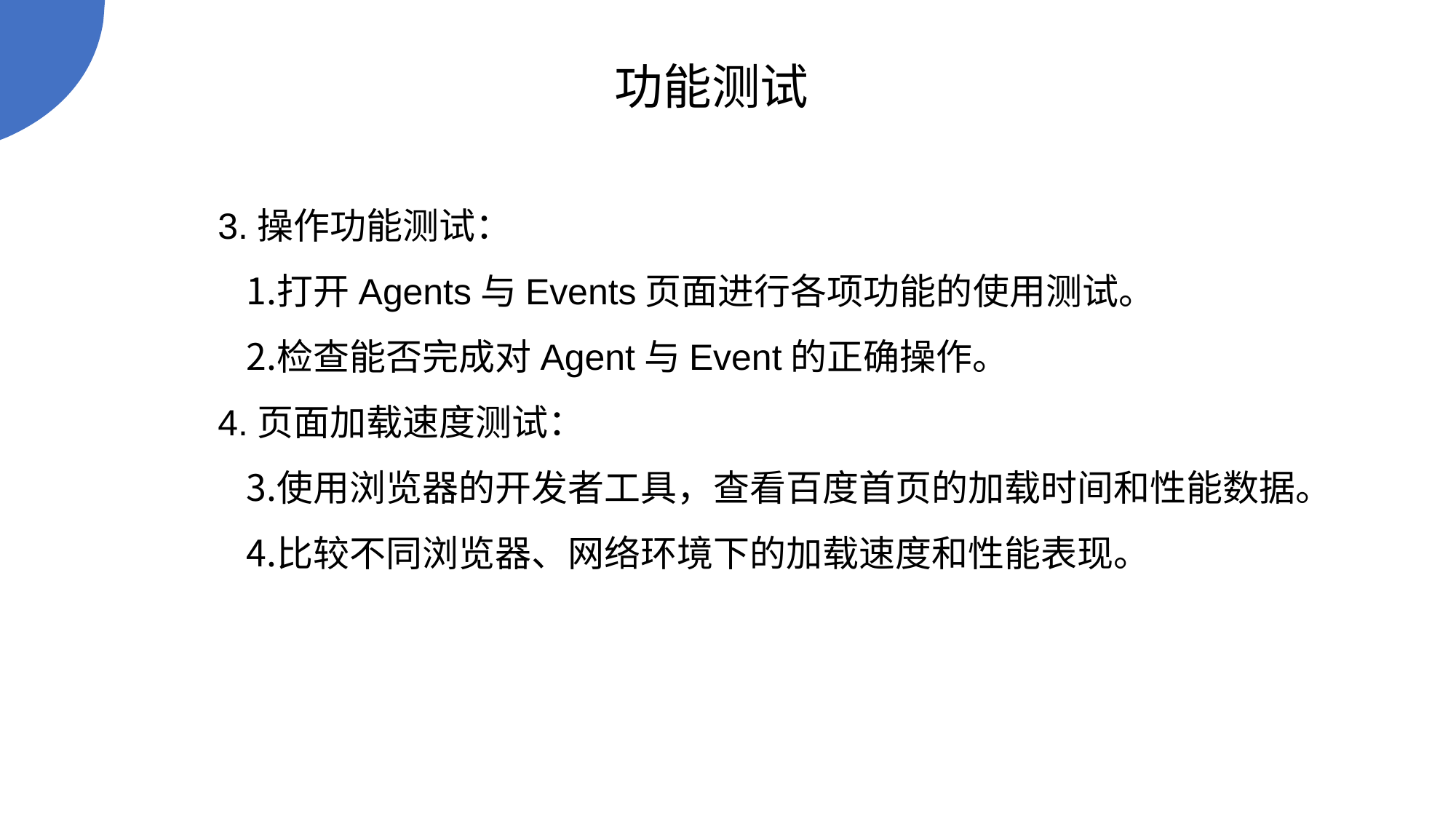

功能测试
3.操作功能测试：
打开Agents与Events页面进行各项功能的使用测试。
检查能否完成对Agent与Event的正确操作。
4.页面加载速度测试：
使用浏览器的开发者工具，查看百度首页的加载时间和性能数据。
比较不同浏览器、网络环境下的加载速度和性能表现。